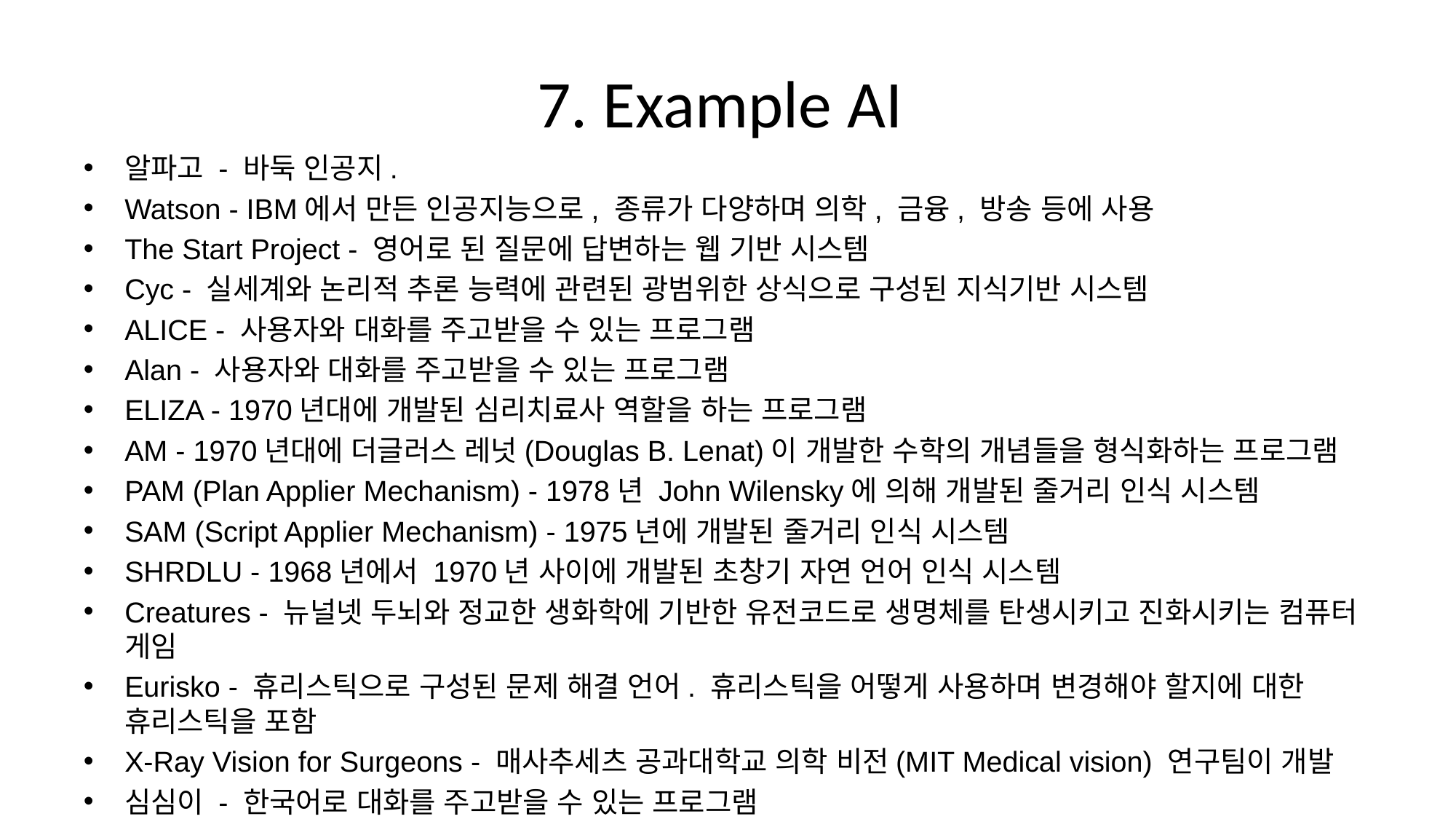

# 7. Example AI
알파고 - 바둑 인공지.
Watson - IBM에서 만든 인공지능으로, 종류가 다양하며 의학, 금융, 방송 등에 사용
The Start Project - 영어로 된 질문에 답변하는 웹 기반 시스템
Cyc - 실세계와 논리적 추론 능력에 관련된 광범위한 상식으로 구성된 지식기반 시스템
ALICE - 사용자와 대화를 주고받을 수 있는 프로그램
Alan - 사용자와 대화를 주고받을 수 있는 프로그램
ELIZA - 1970년대에 개발된 심리치료사 역할을 하는 프로그램
AM - 1970년대에 더글러스 레넛(Douglas B. Lenat)이 개발한 수학의 개념들을 형식화하는 프로그램
PAM (Plan Applier Mechanism) - 1978년 John Wilensky에 의해 개발된 줄거리 인식 시스템
SAM (Script Applier Mechanism) - 1975년에 개발된 줄거리 인식 시스템
SHRDLU - 1968년에서 1970년 사이에 개발된 초창기 자연 언어 인식 시스템
Creatures - 뉴널넷 두뇌와 정교한 생화학에 기반한 유전코드로 생명체를 탄생시키고 진화시키는 컴퓨터 게임
Eurisko - 휴리스틱으로 구성된 문제 해결 언어. 휴리스틱을 어떻게 사용하며 변경해야 할지에 대한 휴리스틱을 포함
X-Ray Vision for Surgeons - 매사추세츠 공과대학교 의학 비전(MIT Medical vision) 연구팀이 개발
심심이 - 한국어로 대화를 주고받을 수 있는 프로그램